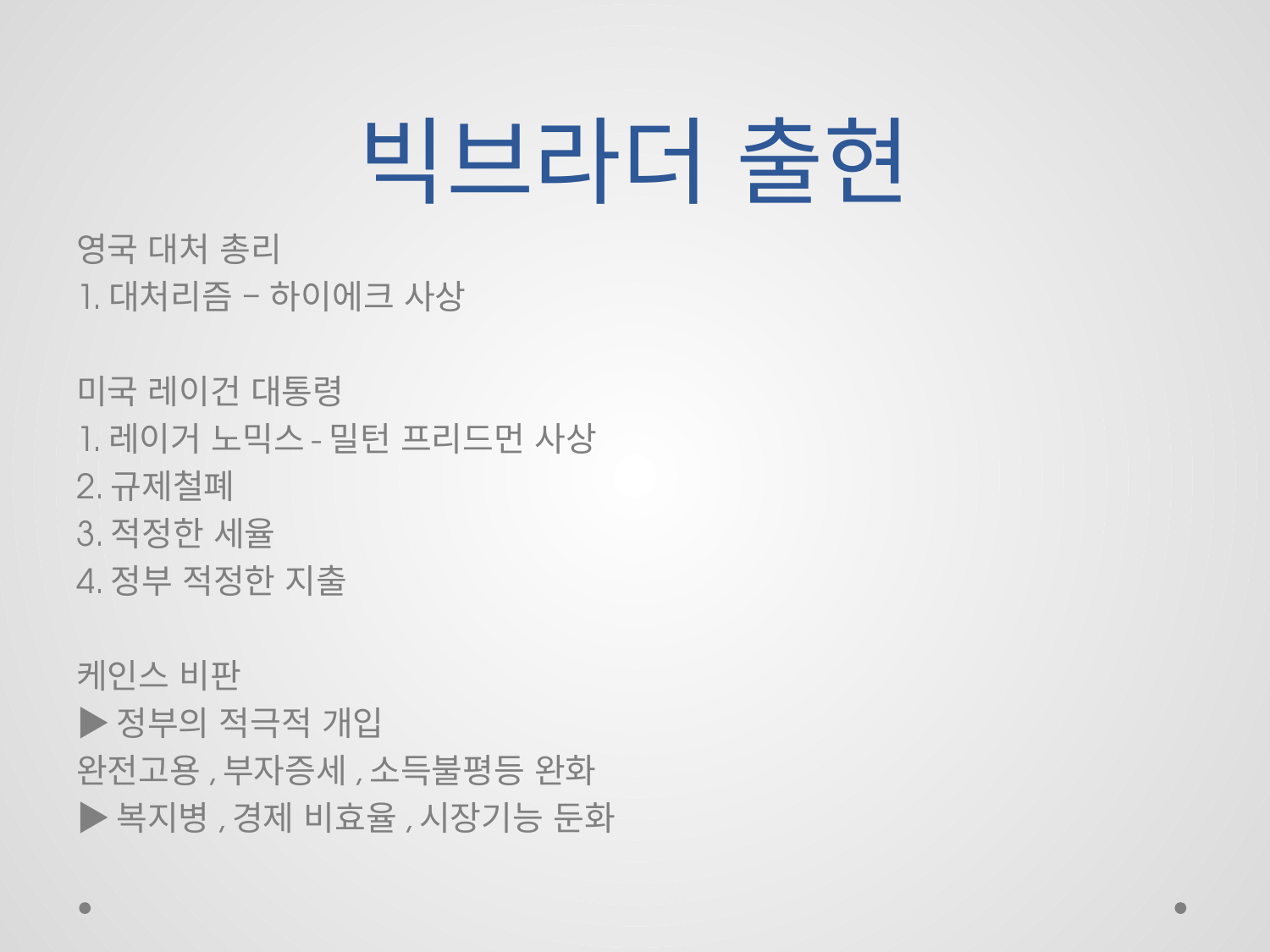

# 빅브라더 출현
영국 대처 총리
1.대처리즘 – 하이에크 사상

미국 레이건 대통령
1.레이거 노믹스-밀턴 프리드먼 사상
2.규제철폐
3.적정한 세율
4.정부 적정한 지출

케인스 비판
▶정부의 적극적 개입
완전고용,부자증세,소득불평등 완화
▶복지병,경제 비효율,시장기능 둔화